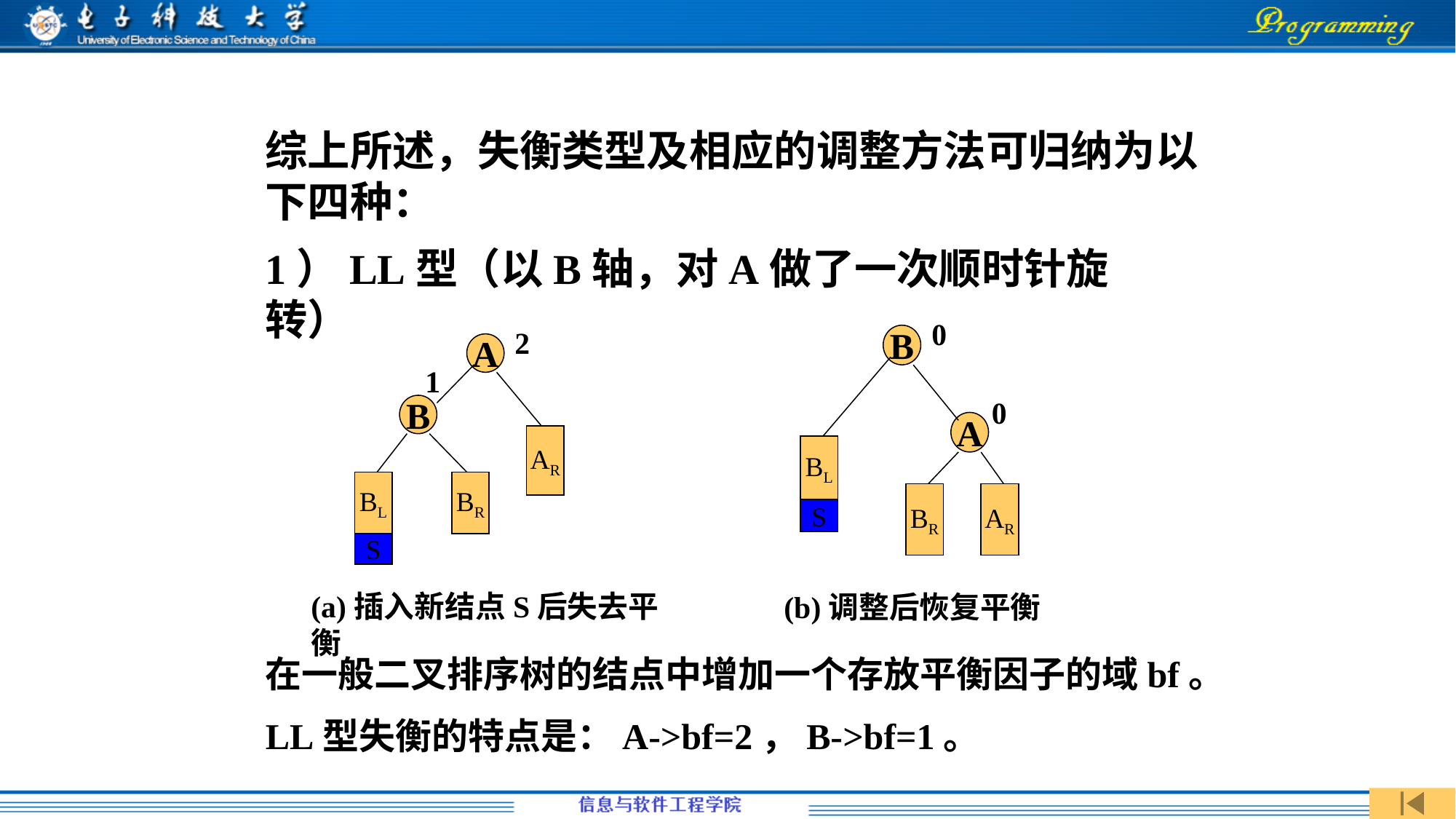

综上所述，失衡类型及相应的调整方法可归纳为以下四种：
1）LL型（以B轴，对A做了一次顺时针旋转）
0
B

0
A
BL

BR
AR
S
(b)调整后恢复平衡
2
A

B
AR

BL
BR
S
1
(a)插入新结点S后失去平衡
在一般二叉排序树的结点中增加一个存放平衡因子的域bf。
LL型失衡的特点是：A->bf=2，B->bf=1。